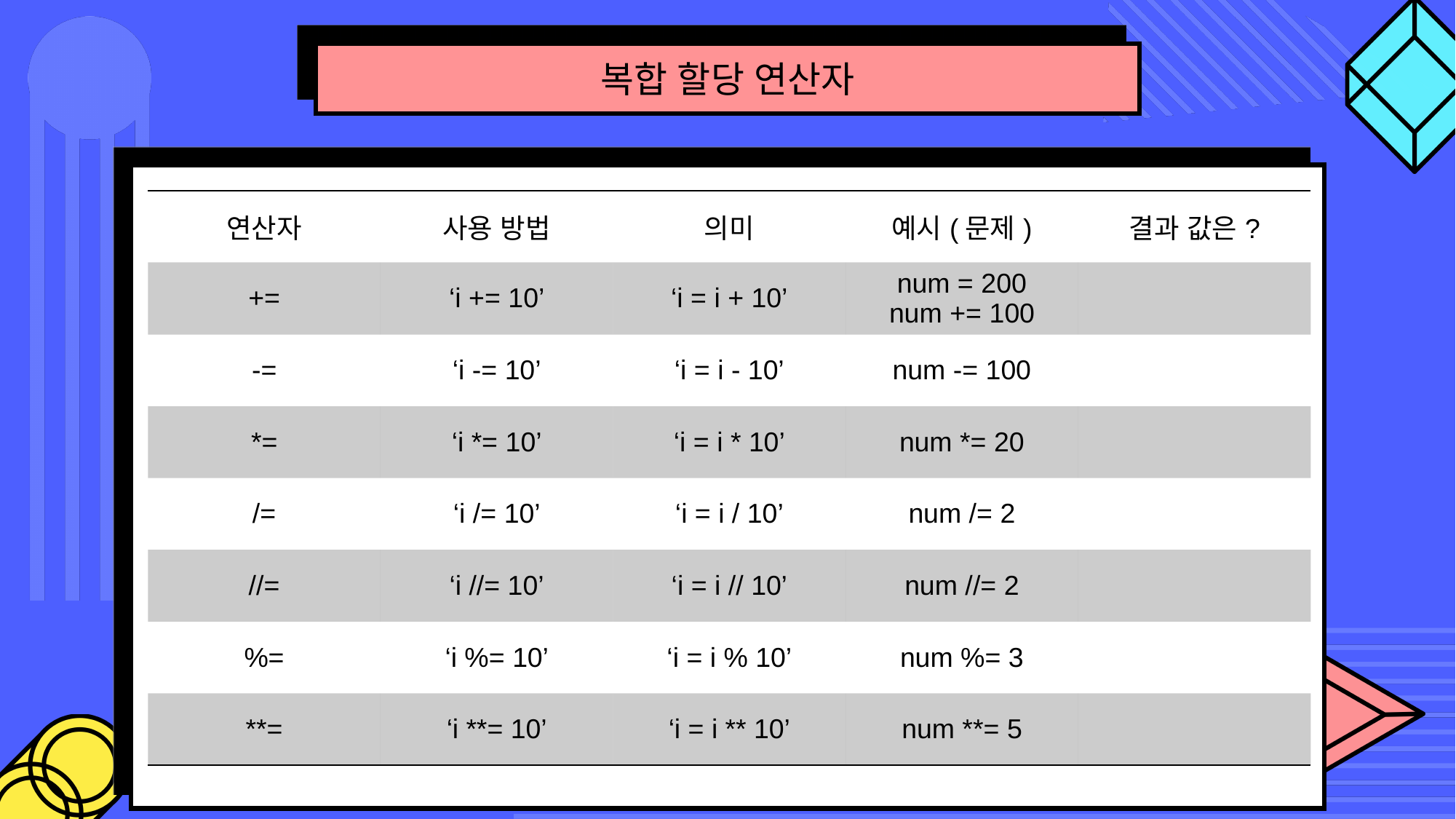

복합 할당 연산자

| 연산자 | 사용 방법 | 의미 | 예시(문제) | 결과 값은? |
| --- | --- | --- | --- | --- |
| += | ‘i += 10’ | ‘i = i + 10’ | num = 200 num += 100 |  |
| -= | ‘i -= 10’ | ‘i = i - 10’ | num -= 100 |  |
| \*= | ‘i \*= 10’ | ‘i = i \* 10’ | num \*= 20 |  |
| /= | ‘i /= 10’ | ‘i = i / 10’ | num /= 2 |  |
| //= | ‘i //= 10’ | ‘i = i // 10’ | num //= 2 |  |
| %= | ‘i %= 10’ | ‘i = i % 10’ | num %= 3 |  |
| \*\*= | ‘i \*\*= 10’ | ‘i = i \*\* 10’ | num \*\*= 5 |  |